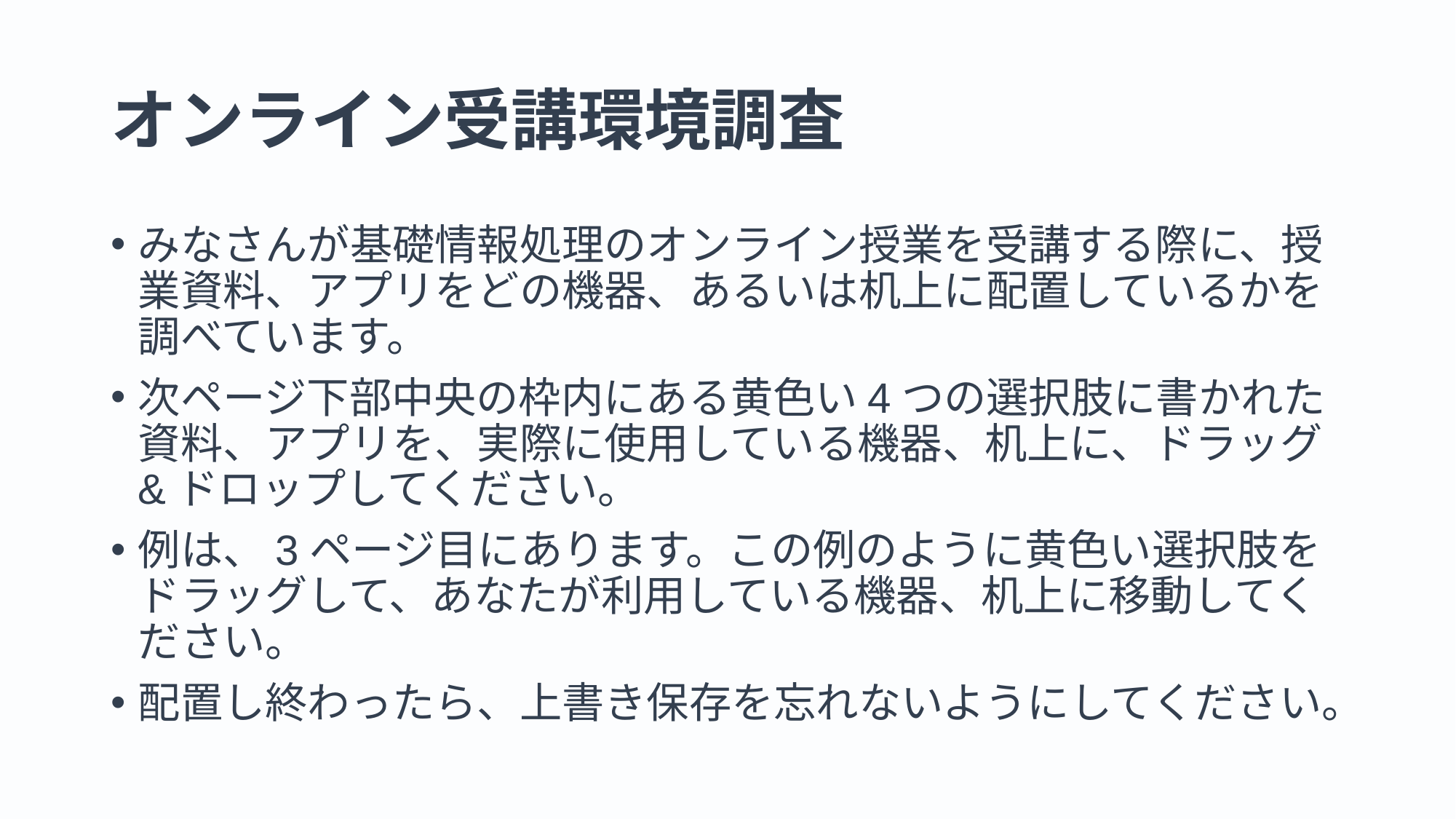

# オンライン受講環境調査
みなさんが基礎情報処理のオンライン授業を受講する際に、授業資料、アプリをどの機器、あるいは机上に配置しているかを調べています。
次ページ下部中央の枠内にある黄色い4つの選択肢に書かれた資料、アプリを、実際に使用している機器、机上に、ドラッグ&ドロップしてください。
例は、3ページ目にあります。この例のように黄色い選択肢をドラッグして、あなたが利用している機器、机上に移動してください。
配置し終わったら、上書き保存を忘れないようにしてください。